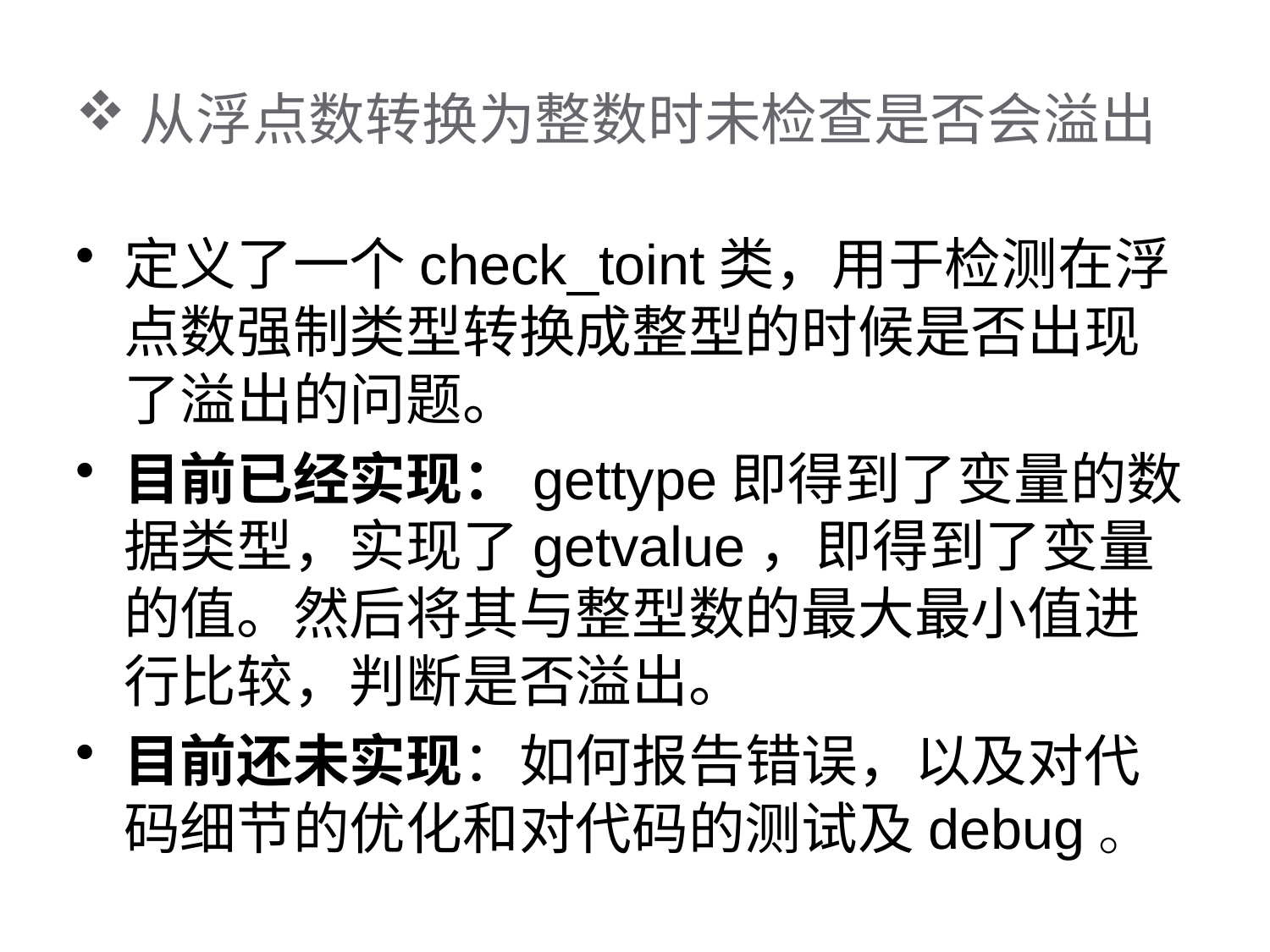

# 从浮点数转换为整数时未检查是否会溢出
定义了一个check_toint类，用于检测在浮点数强制类型转换成整型的时候是否出现了溢出的问题。
目前已经实现：gettype即得到了变量的数据类型，实现了getvalue，即得到了变量的值。然后将其与整型数的最大最小值进行比较，判断是否溢出。
目前还未实现：如何报告错误，以及对代码细节的优化和对代码的测试及debug。